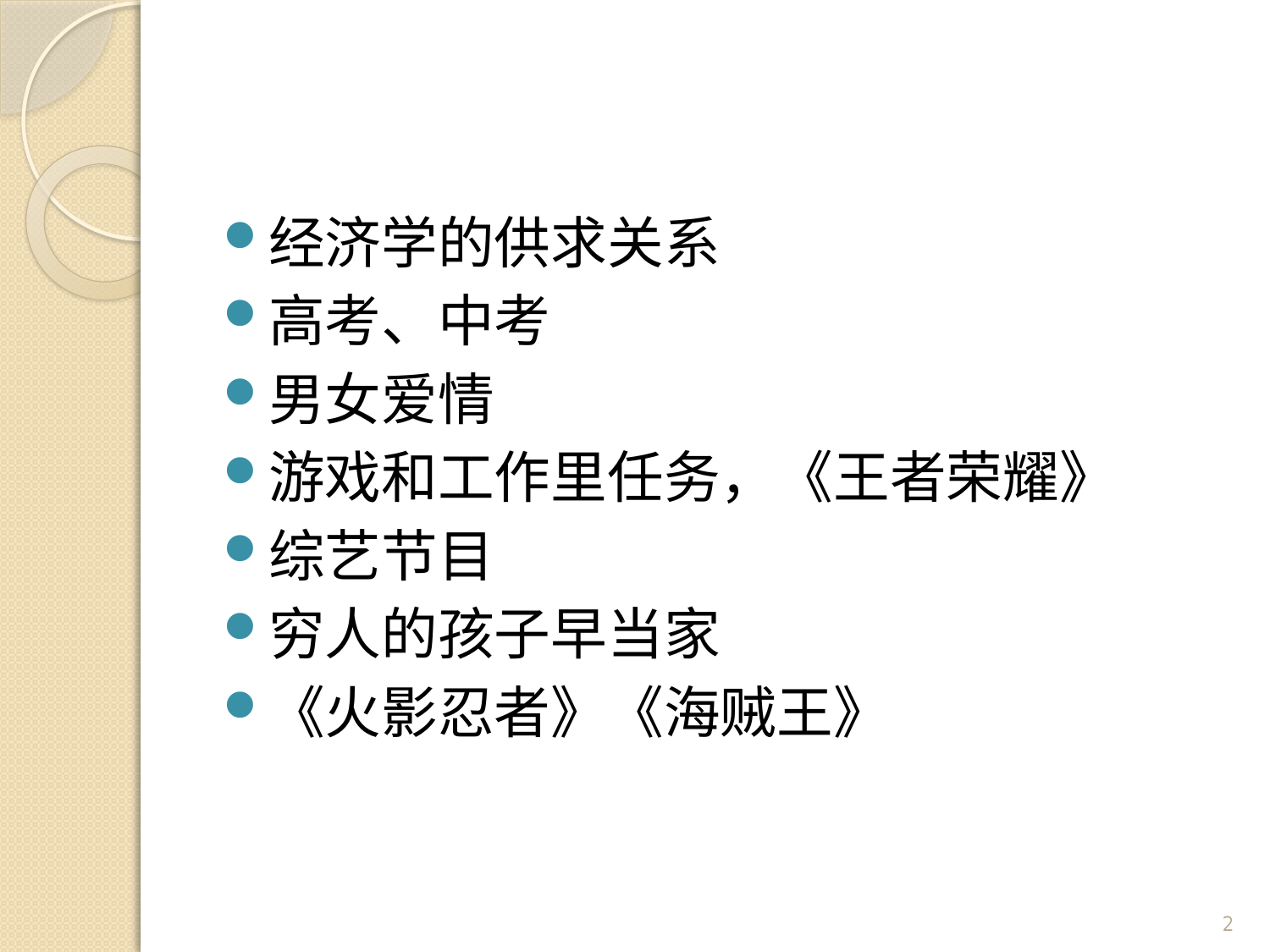

#
经济学的供求关系
高考、中考
男女爱情
游戏和工作里任务，《王者荣耀》
综艺节目
穷人的孩子早当家
《火影忍者》《海贼王》

2